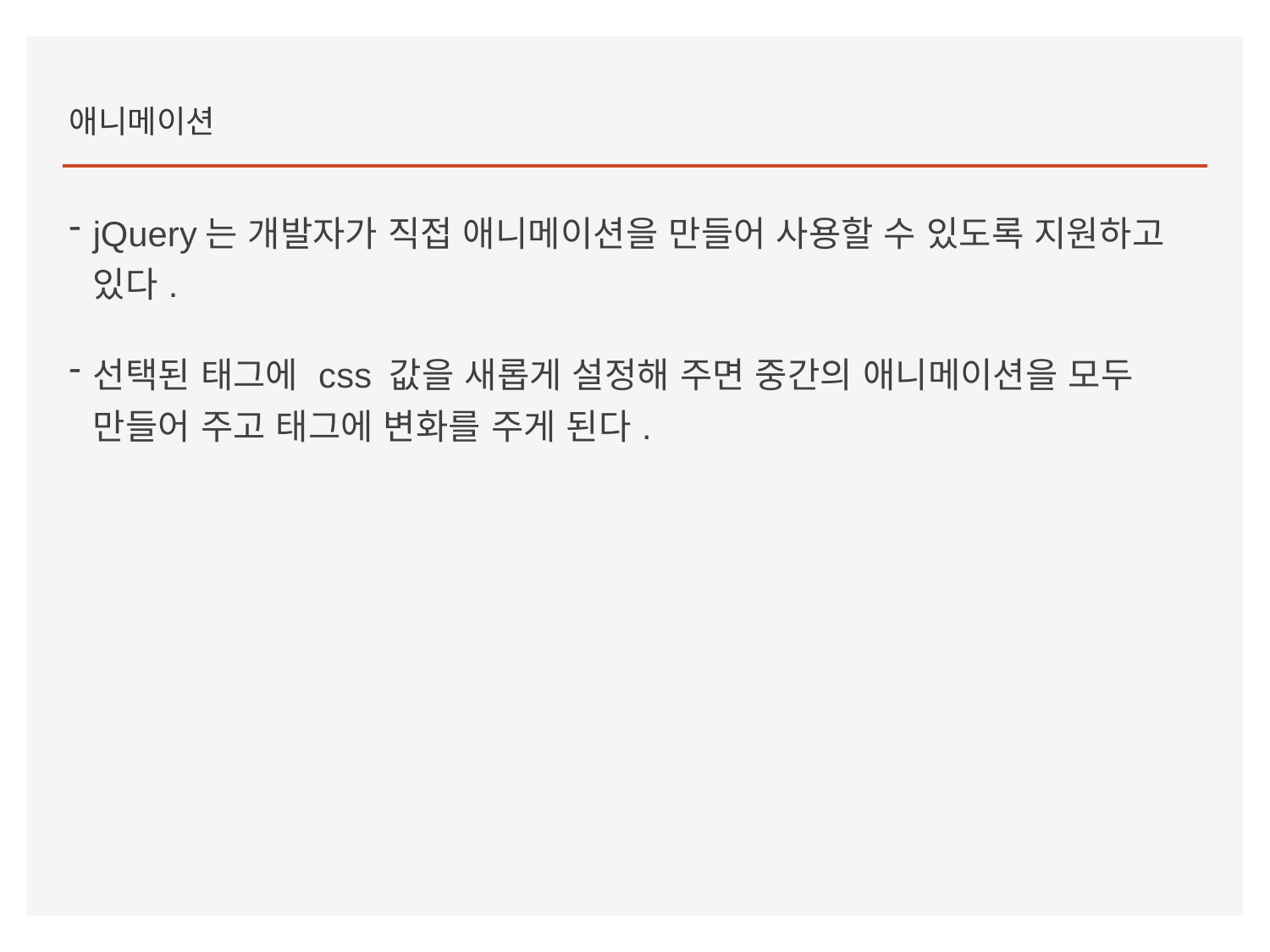

애니메이션
jQuery는 개발자가 직접 애니메이션을 만들어 사용할 수 있도록 지원하고 있다.
선택된 태그에 css 값을 새롭게 설정해 주면 중간의 애니메이션을 모두 만들어 주고 태그에 변화를 주게 된다.